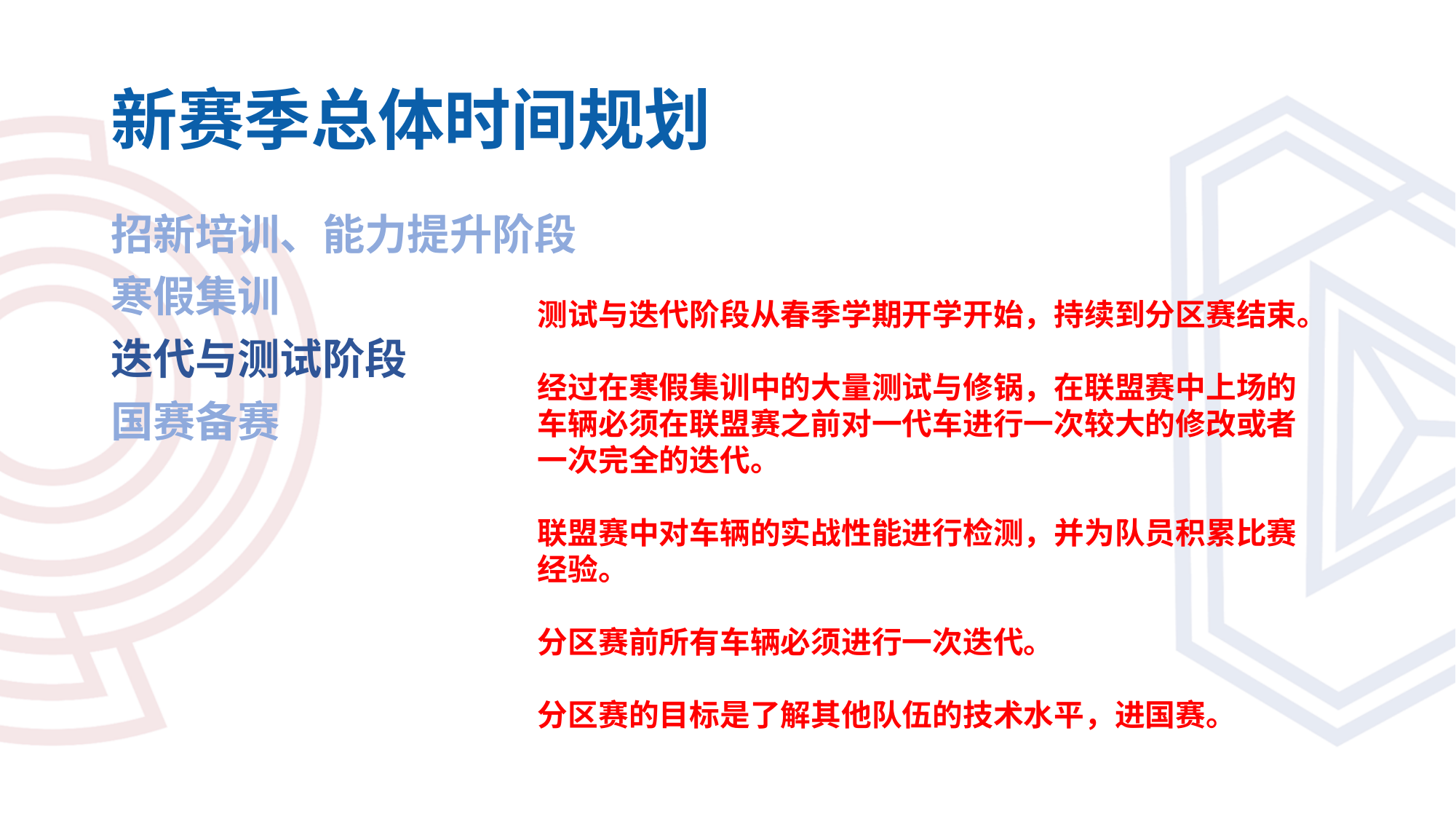

# 新赛季总体时间规划
招新培训、能力提升阶段
寒假集训
测试与迭代阶段从春季学期开学开始，持续到分区赛结束。

经过在寒假集训中的大量测试与修锅，在联盟赛中上场的车辆必须在联盟赛之前对一代车进行一次较大的修改或者一次完全的迭代。

联盟赛中对车辆的实战性能进行检测，并为队员积累比赛经验。

分区赛前所有车辆必须进行一次迭代。

分区赛的目标是了解其他队伍的技术水平，进国赛。
迭代与测试阶段
国赛备赛